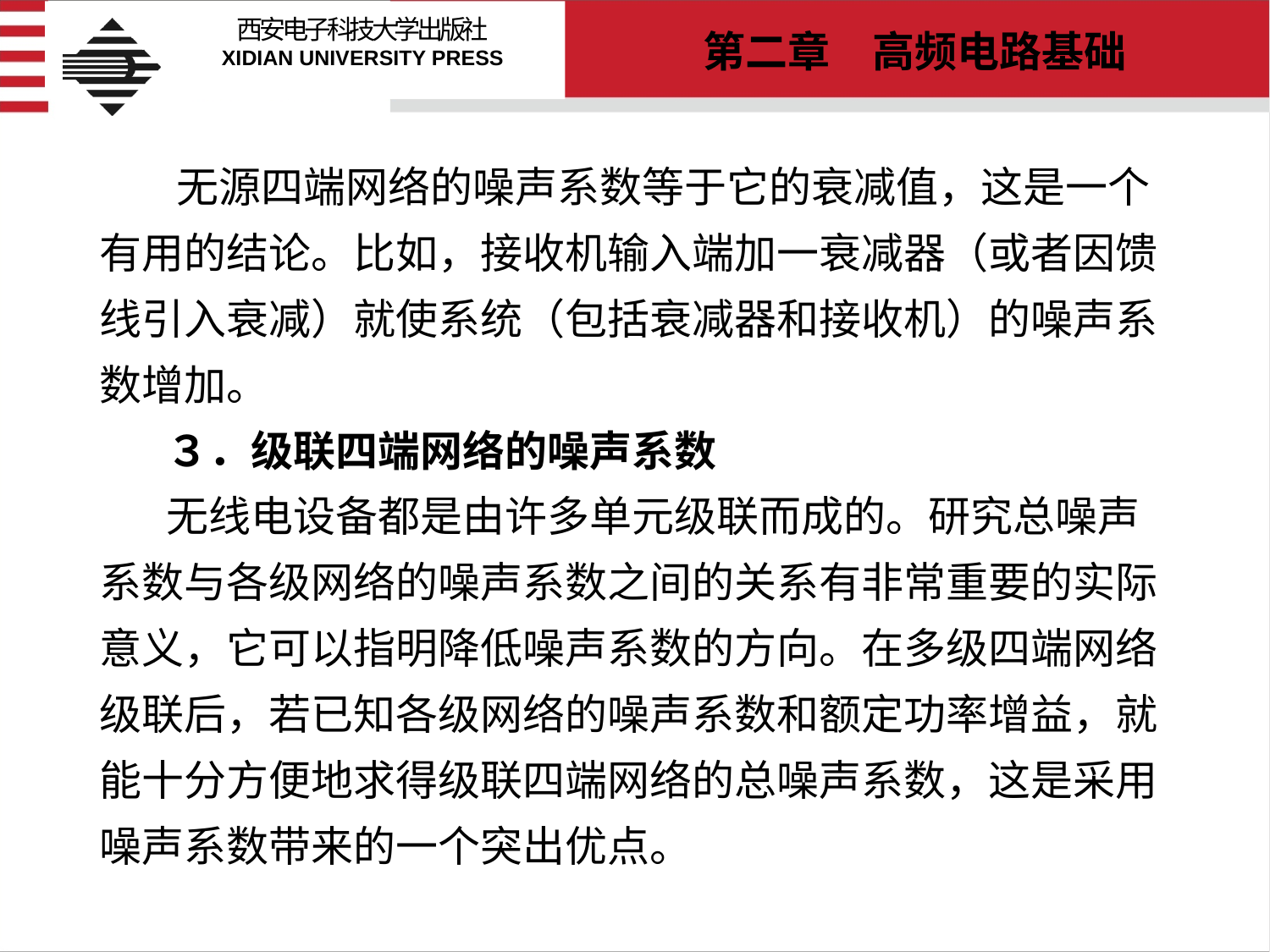

# 无源四端网络的噪声系数等于它的衰减值，这是一个有用的结论。比如，接收机输入端加一衰减器（或者因馈线引入衰减）就使系统（包括衰减器和接收机）的噪声系数增加。 ３．级联四端网络的噪声系数 无线电设备都是由许多单元级联而成的。研究总噪声系数与各级网络的噪声系数之间的关系有非常重要的实际意义，它可以指明降低噪声系数的方向。在多级四端网络级联后，若已知各级网络的噪声系数和额定功率增益，就能十分方便地求得级联四端网络的总噪声系数，这是采用噪声系数带来的一个突出优点。